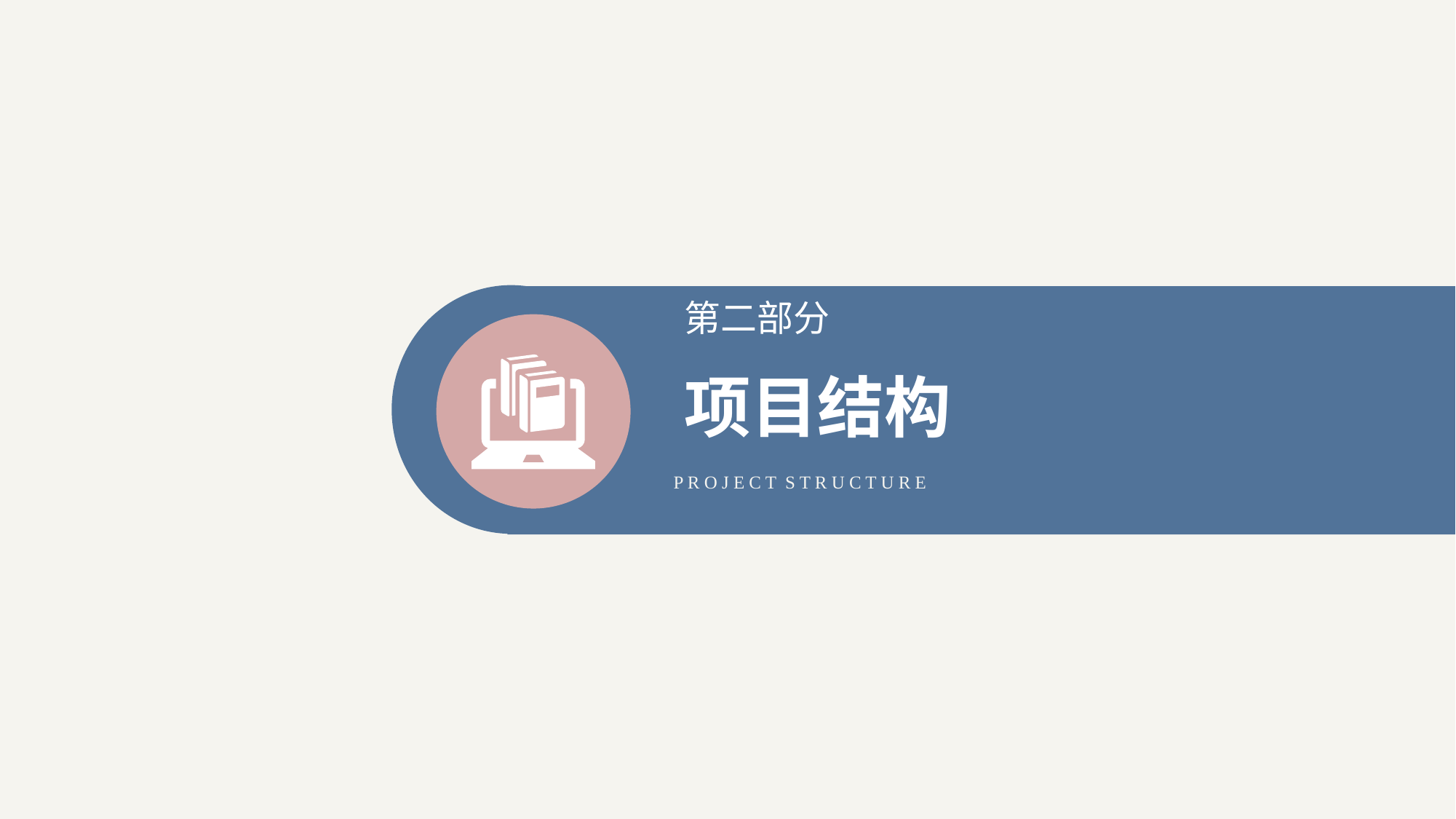

第二部分

项目结构
P R O J E C T  S T R U C T U R E